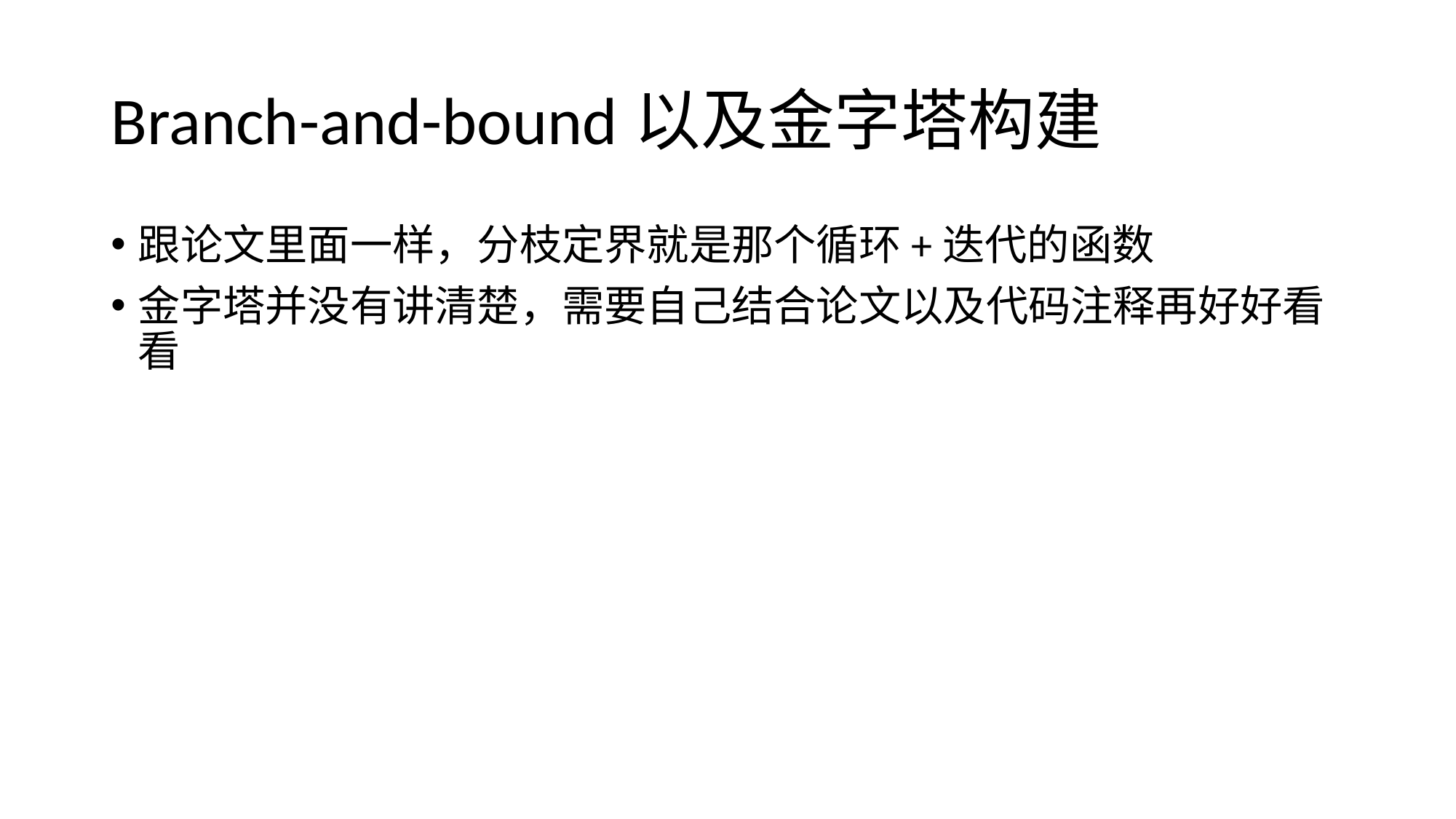

# Branch-and-bound以及金字塔构建
跟论文里面一样，分枝定界就是那个循环+迭代的函数
金字塔并没有讲清楚，需要自己结合论文以及代码注释再好好看看